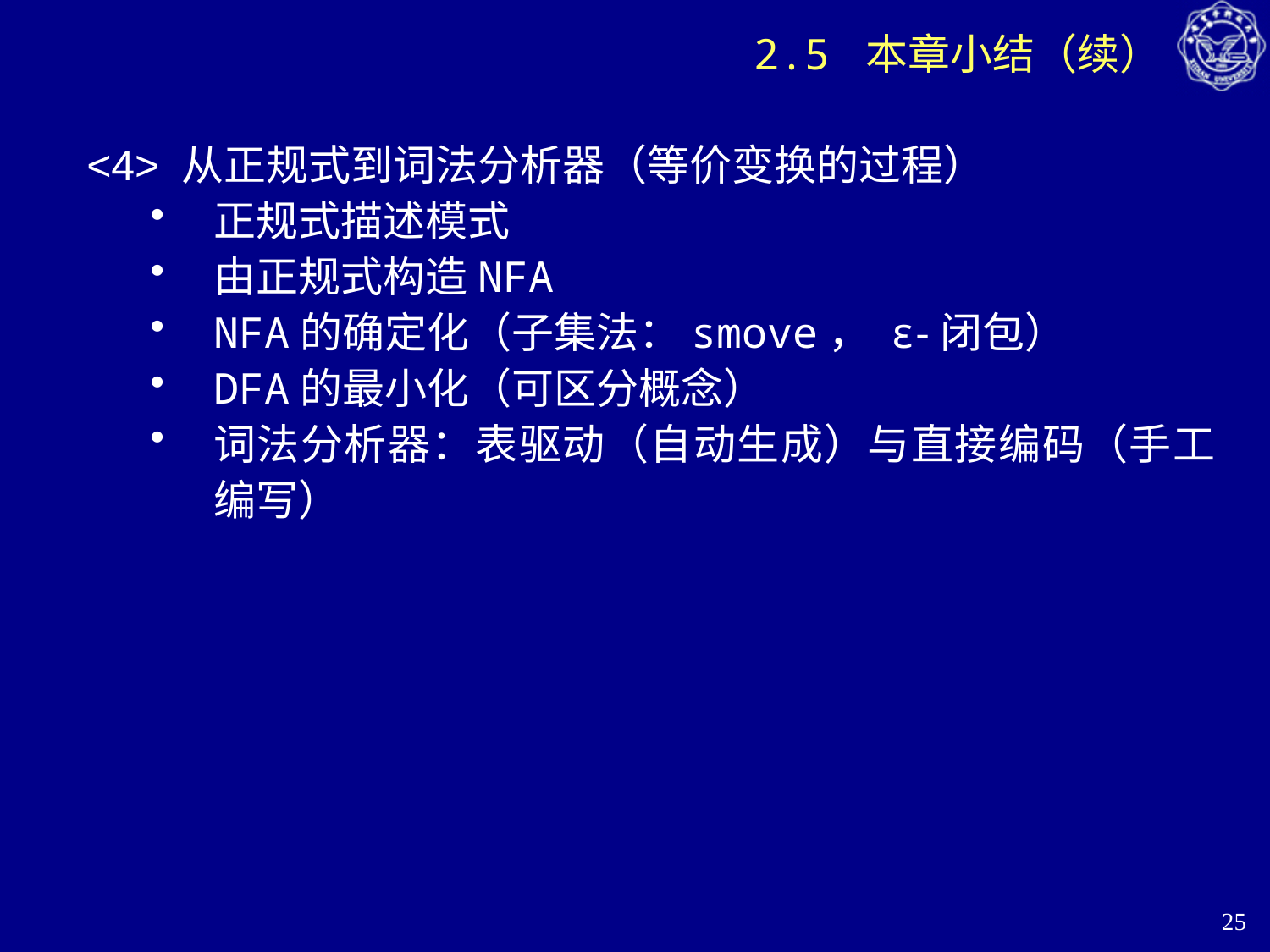

# 2.5 本章小结（续）
<4> 从正规式到词法分析器（等价变换的过程）
正规式描述模式
由正规式构造NFA
NFA的确定化（子集法：smove， ε-闭包）
DFA的最小化（可区分概念）
词法分析器：表驱动（自动生成）与直接编码（手工编写）
25